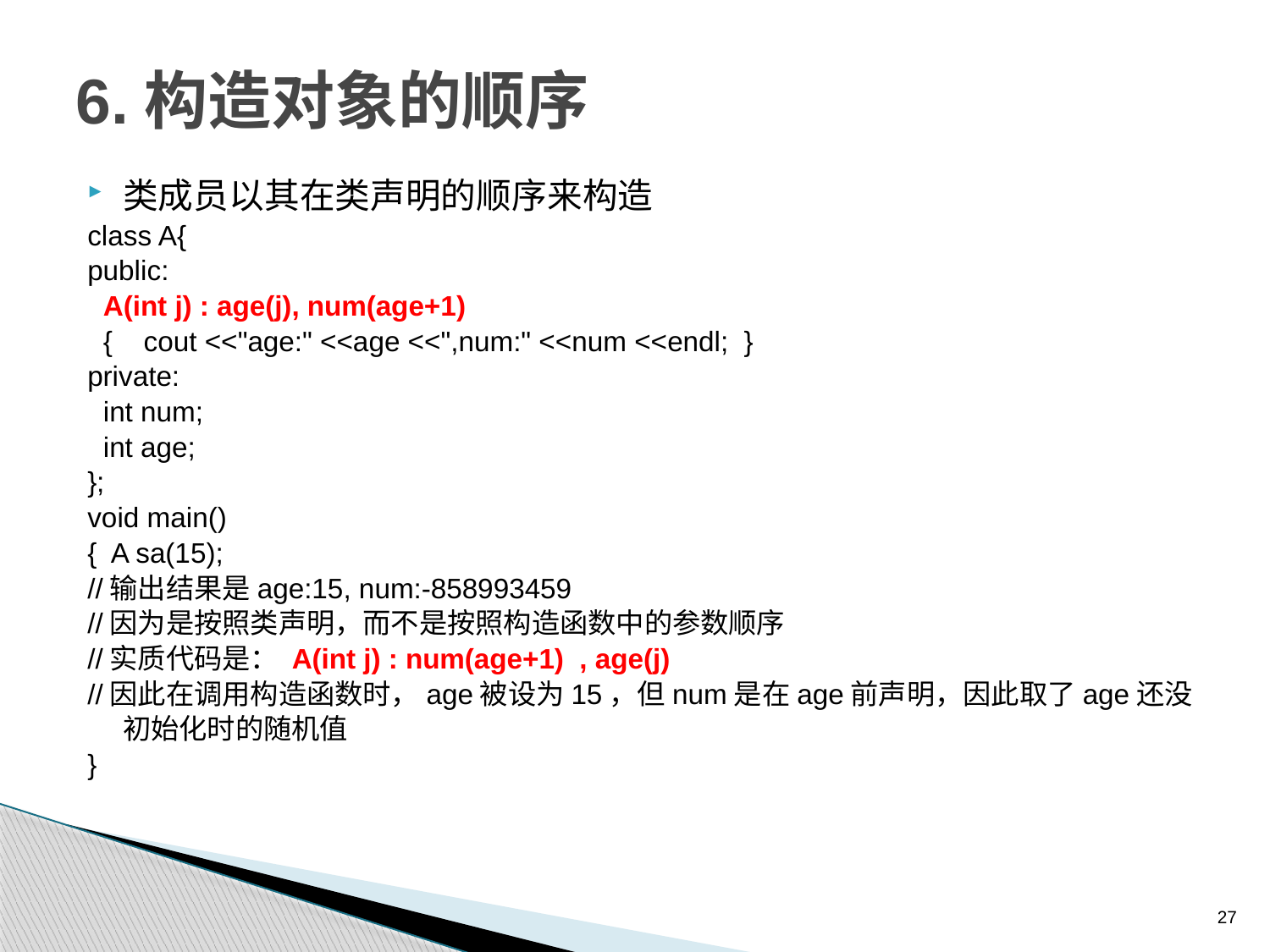

# 6.构造对象的顺序
类成员以其在类声明的顺序来构造
class A{
public:
  A(int j) : age(j), num(age+1)
  {    cout <<"age:" <<age <<",num:" <<num <<endl;  }
private:
  int num;
  int age;
};
void main()
{  A sa(15);
//输出结果是age:15, num:-858993459
//因为是按照类声明，而不是按照构造函数中的参数顺序
//实质代码是： A(int j) : num(age+1)  , age(j)
//因此在调用构造函数时，age被设为15，但num是在age前声明，因此取了age还没初始化时的随机值
}

27